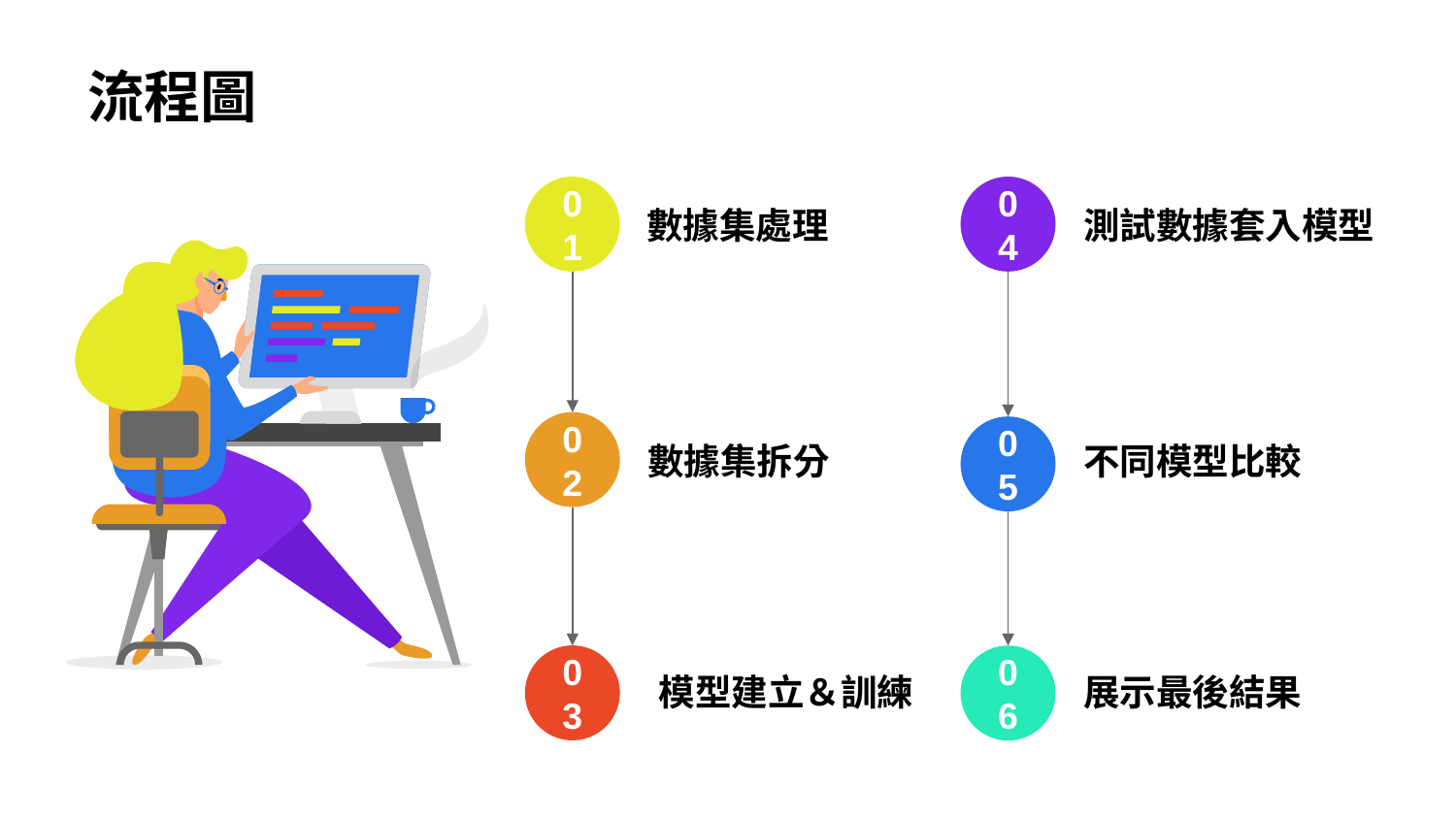

# 流程圖
01
數據集處理
04
測試數據套入模型

02
數據集拆分
05
不同模型比較
03
模型建立＆訓練
06
展示最後結果